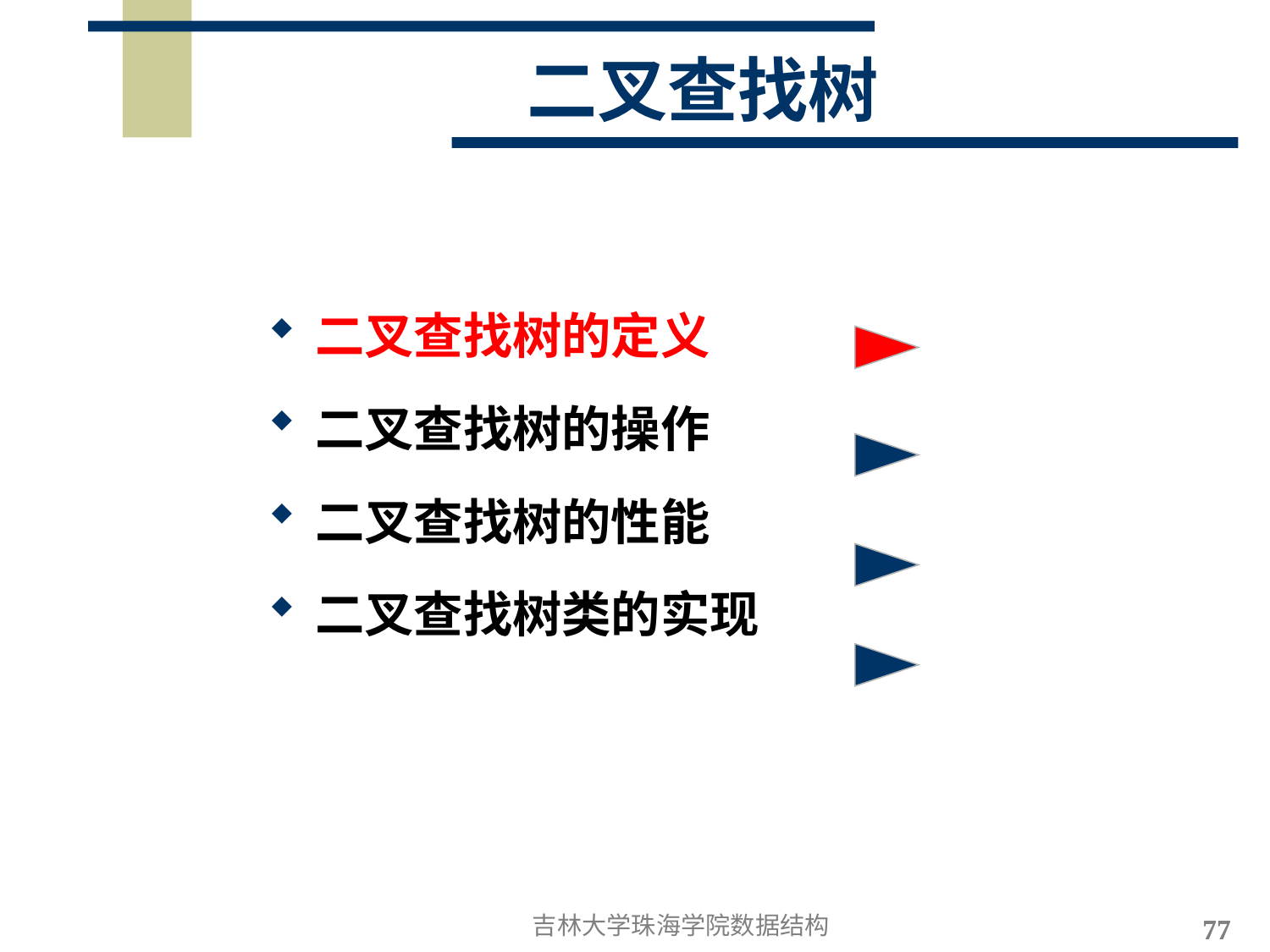

# 二叉查找树
二叉查找树的定义
二叉查找树的操作
二叉查找树的性能
二叉查找树类的实现

77
吉林大学珠海学院数据结构